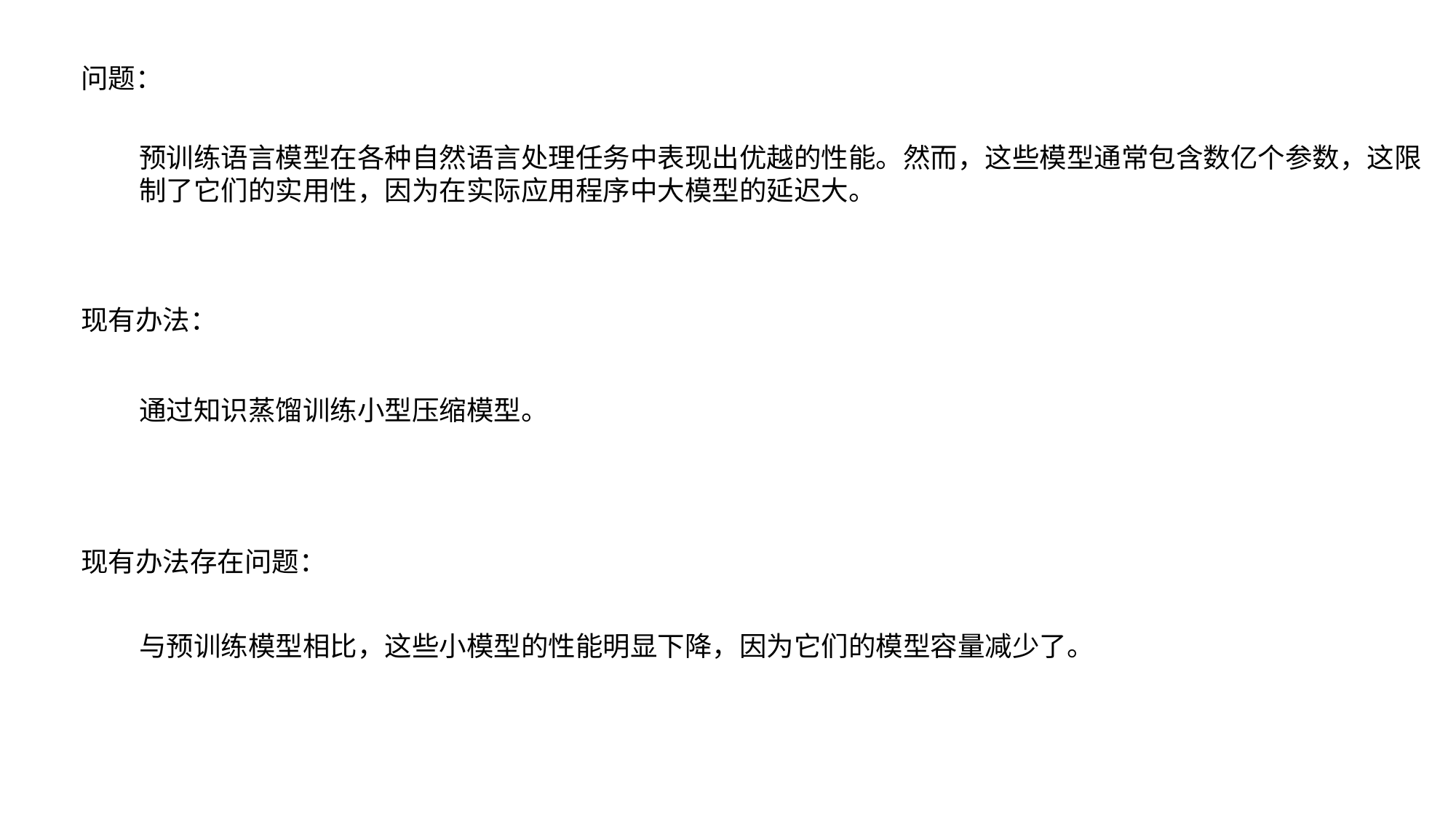

问题：
预训练语言模型在各种自然语言处理任务中表现出优越的性能。然而，这些模型通常包含数亿个参数，这限制了它们的实用性，因为在实际应用程序中大模型的延迟大。
现有办法：
通过知识蒸馏训练小型压缩模型。
现有办法存在问题：
与预训练模型相比，这些小模型的性能明显下降，因为它们的模型容量减少了。